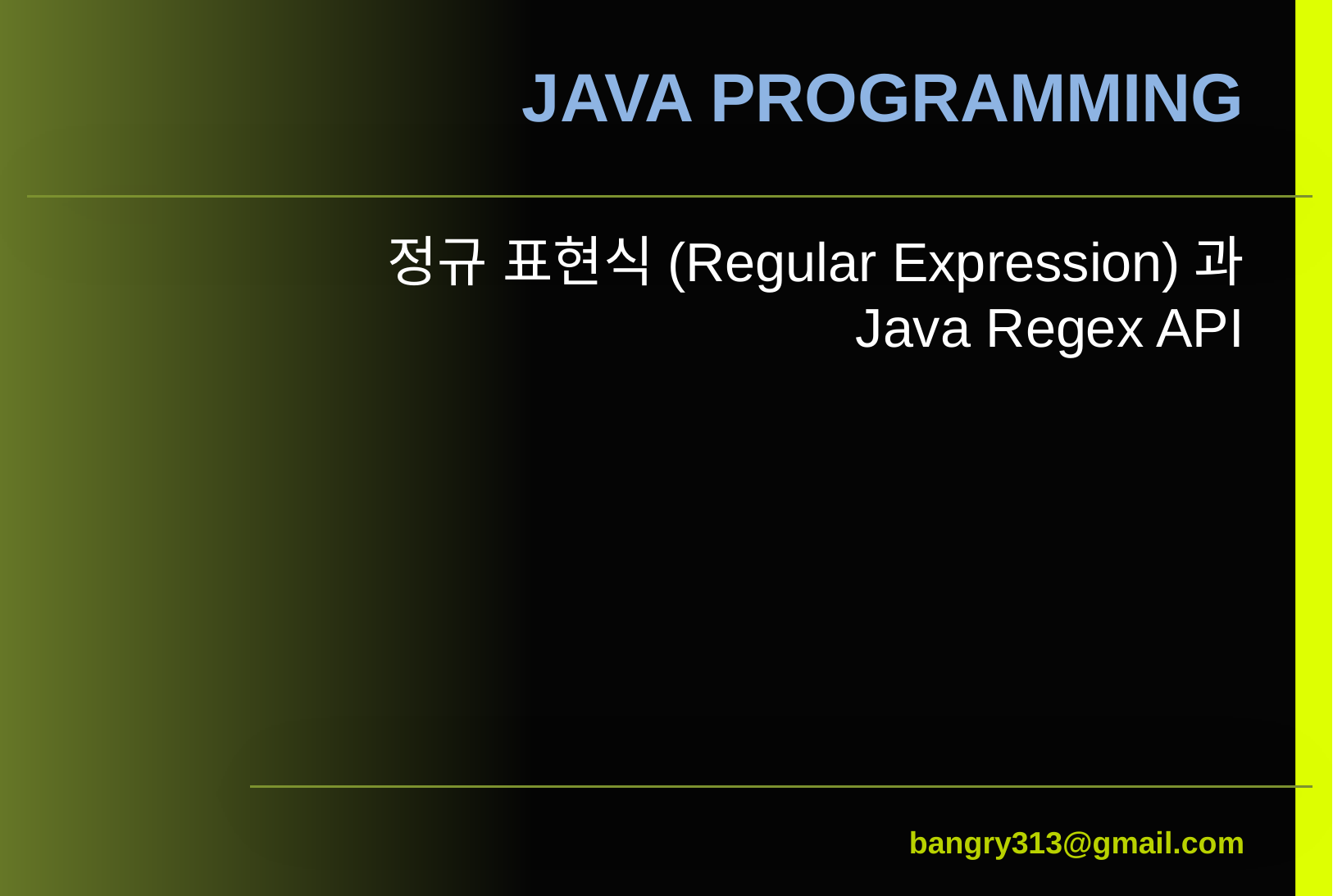

# 정규 표현식(Regular Expression)과 Java Regex API